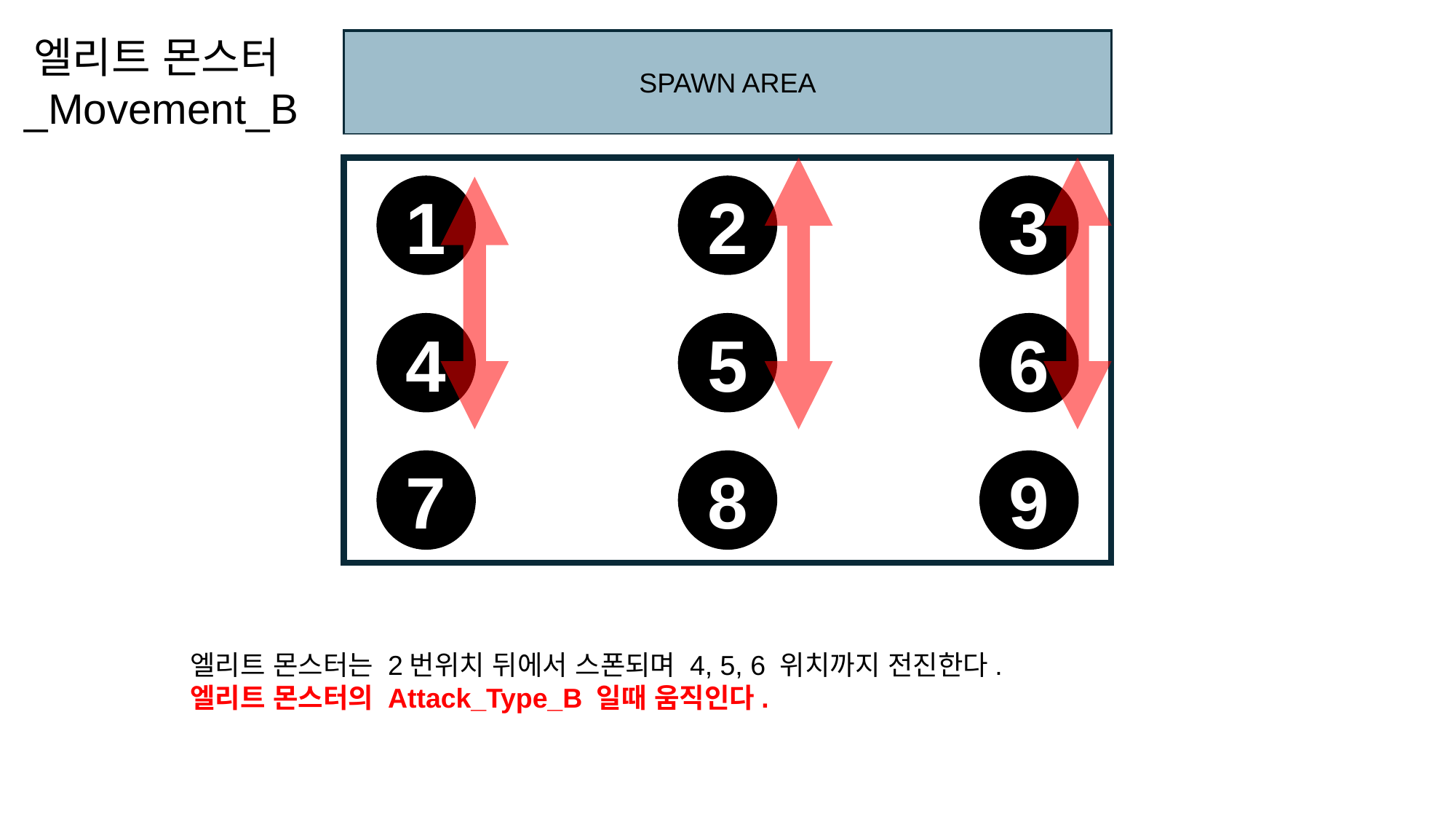

엘리트 몬스터_Movement_B

SPAWN AREA

1
2
3
4
5
6
7
8
9
엘리트 몬스터는 2번위치 뒤에서 스폰되며 4, 5, 6 위치까지 전진한다.
엘리트 몬스터의 Attack_Type_B 일때 움직인다.